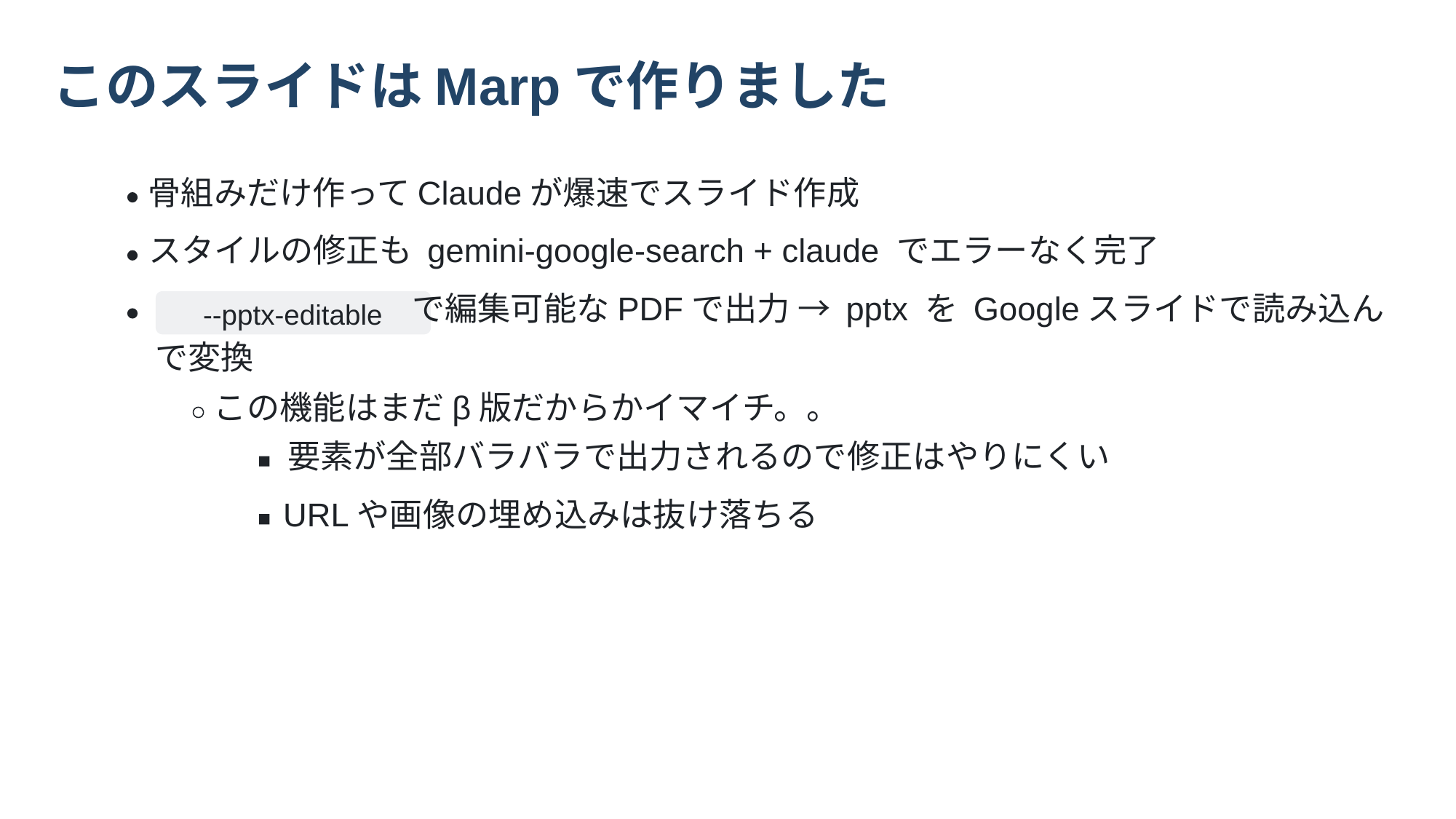

このスライドはMarpで作りました
⾻組みだけ作ってClaudeが爆速でスライド作成

スタイルの修正も gemini-google-search + claude でエラーなく完了

で編集可能なPDFで出⼒ → pptx を Googleスライドで読み込ん

--pptx-editable

で変換
この機能はまだβ版だからかイマイチ。。

要素が全部バラバラで出⼒されるので修正はやりにくい

URLや画像の埋め込みは抜け落ちる